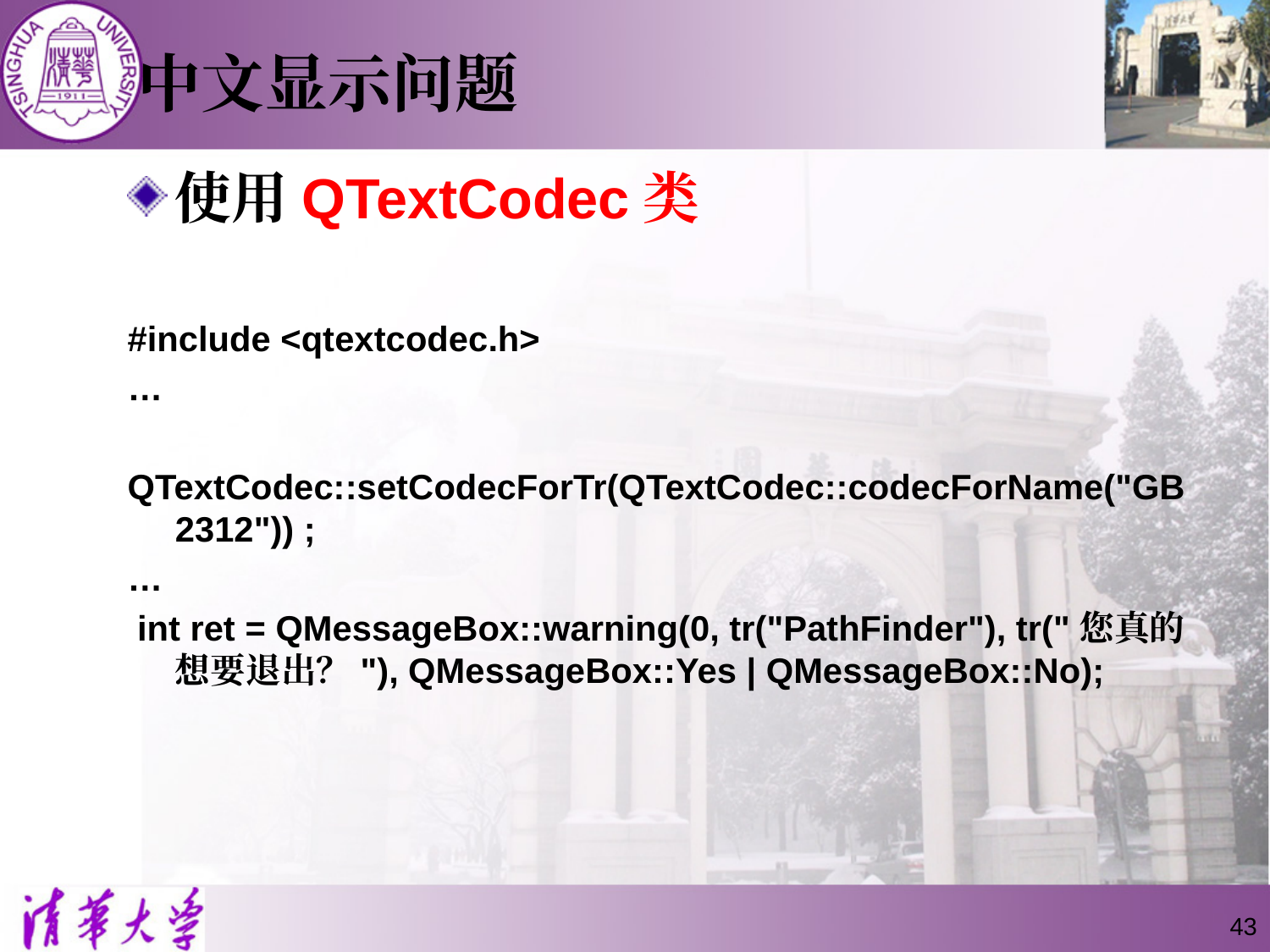

# 中文显示问题
使用QTextCodec类

#include <qtextcodec.h>
…

QTextCodec::setCodecForTr(QTextCodec::codecForName("GB2312")) ;
…
 int ret = QMessageBox::warning(0, tr("PathFinder"), tr("您真的想要退出？"), QMessageBox::Yes | QMessageBox::No);

43